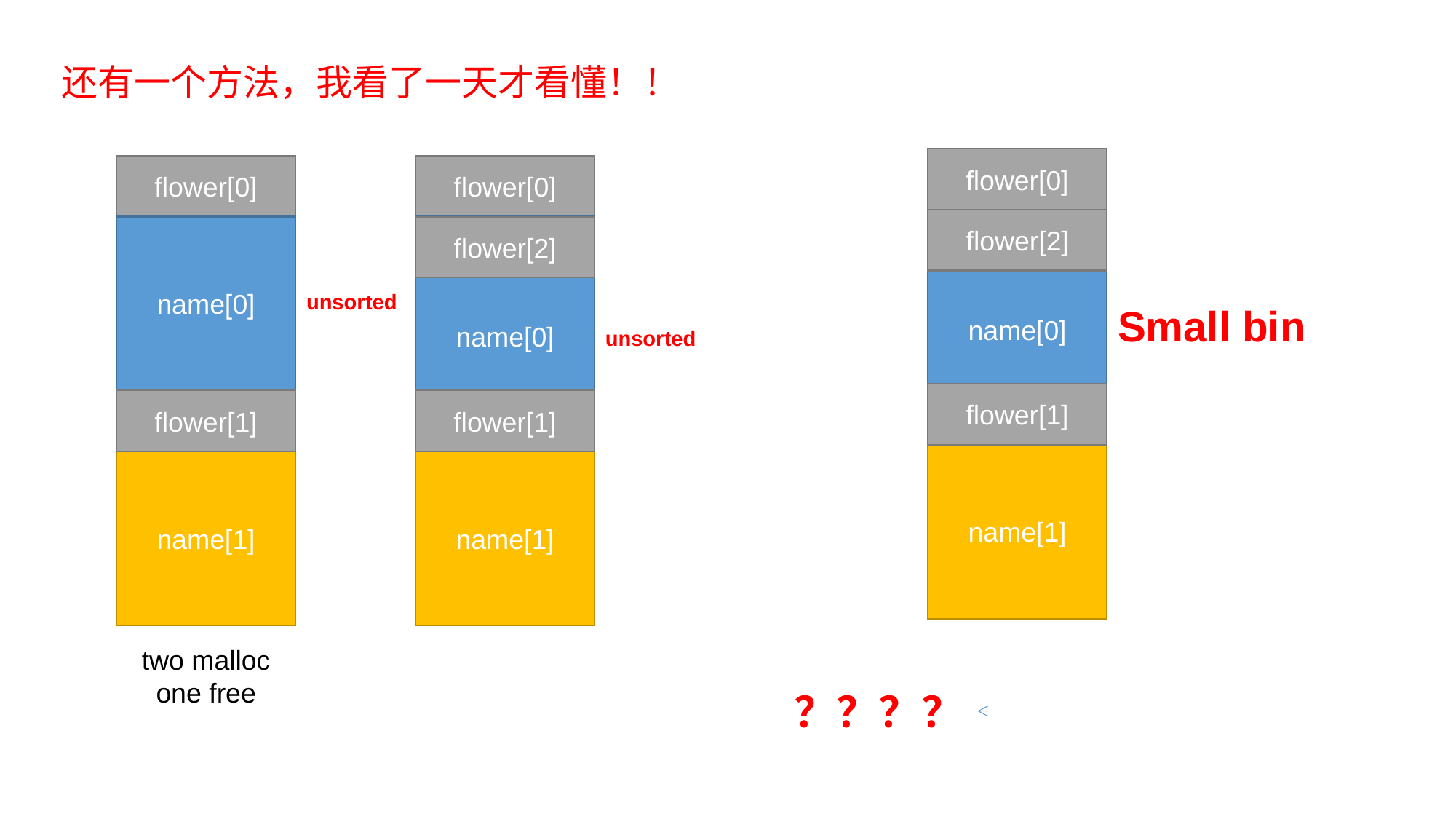

还有一个方法，我看了一天才看懂！！
flower[0]

name[0]
name[1]
flower[1]
flower[2]
flower[0]

name[0]
name[1]
flower[1]
flower[0]
name[0]
name[1]
flower[1]
flower[2]
unsorted
Small bin
unsorted
two malloc
one free
？？？？